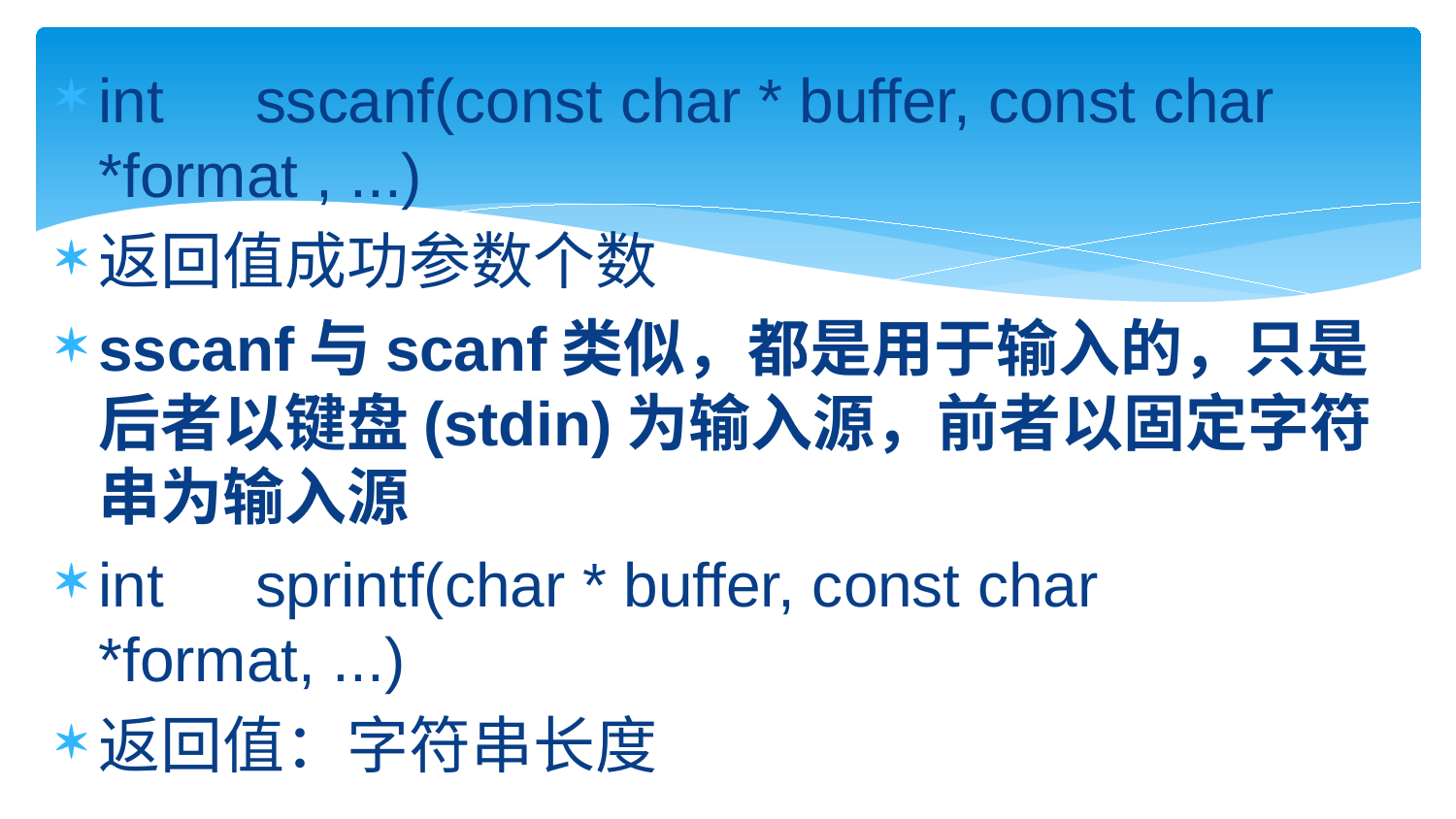

int	 sscanf(const char * buffer, const char *format , ...)
返回值成功参数个数
sscanf与scanf类似，都是用于输入的，只是后者以键盘(stdin)为输入源，前者以固定字符串为输入源
int	 sprintf(char * buffer, const char *format, ...)
返回值：字符串长度